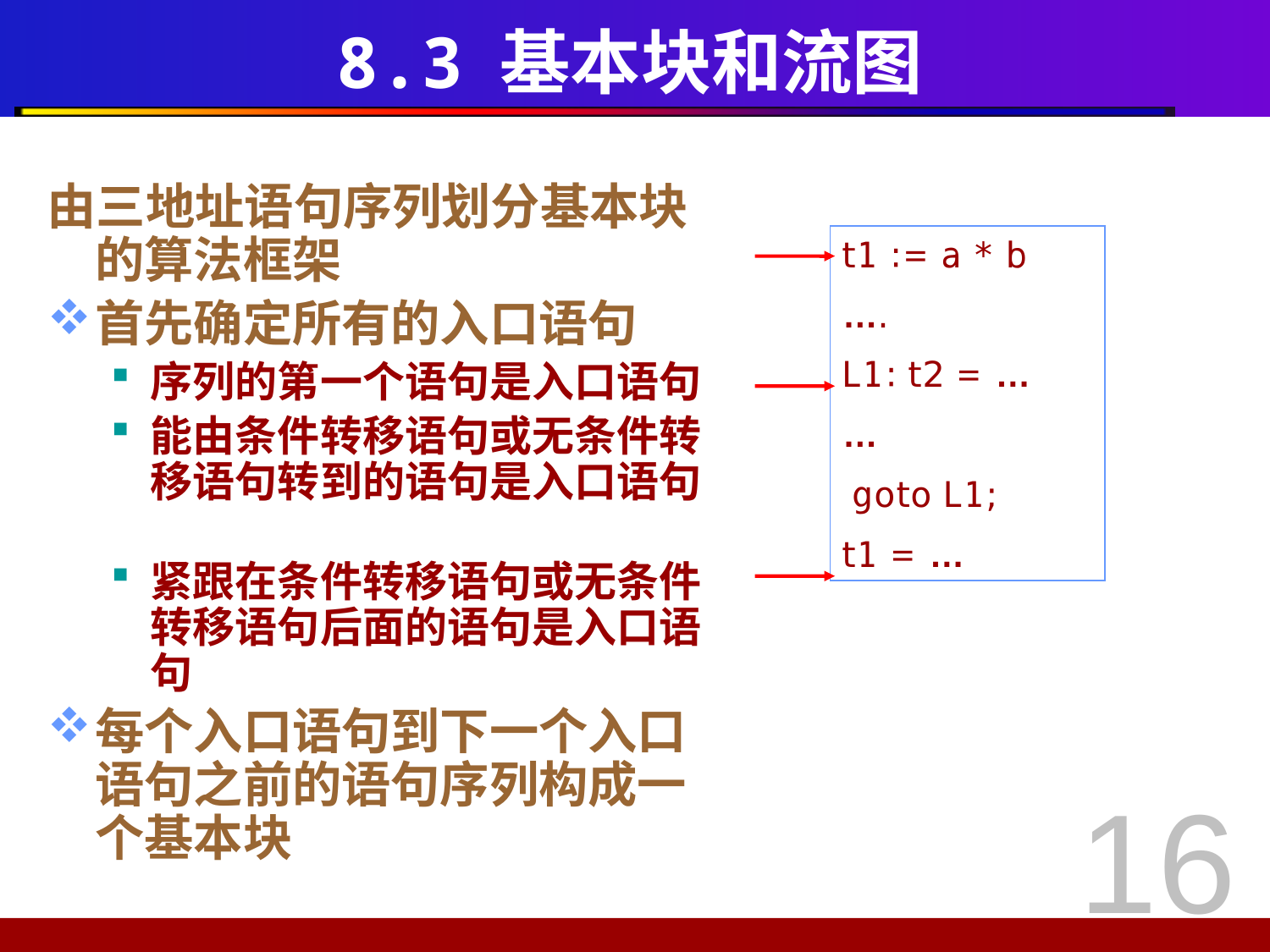

# 8.3 基本块和流图
由三地址语句序列划分基本块的算法框架
首先确定所有的入口语句
序列的第一个语句是入口语句
能由条件转移语句或无条件转移语句转到的语句是入口语句
紧跟在条件转移语句或无条件转移语句后面的语句是入口语句
每个入口语句到下一个入口语句之前的语句序列构成一个基本块
t1 := a * b
….
L1: t2 = …
…
 goto L1;
t1 = …

16